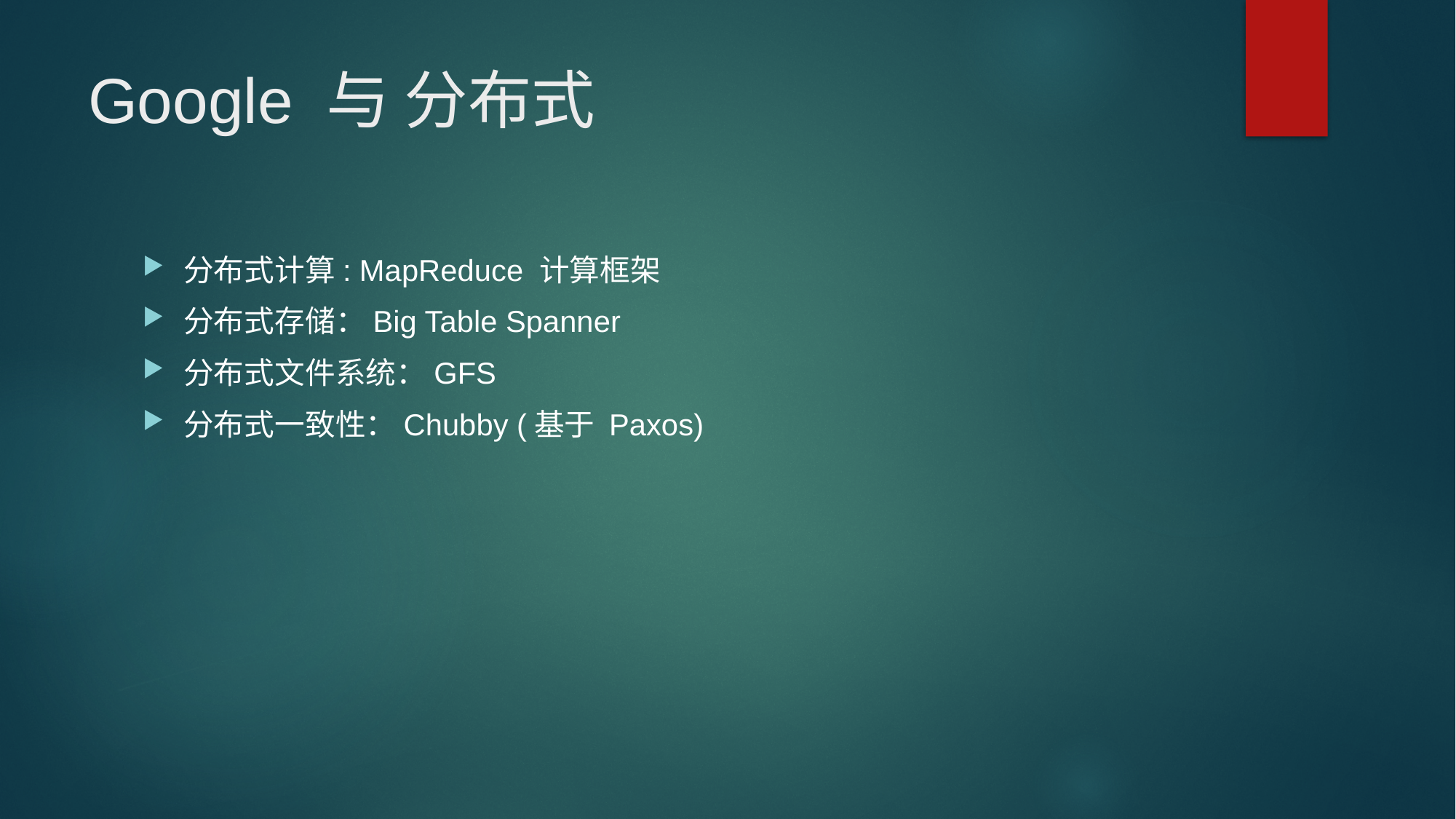

# Google 与 分布式
分布式计算: MapReduce 计算框架
分布式存储：Big Table Spanner
分布式文件系统：GFS
分布式一致性：Chubby (基于 Paxos)